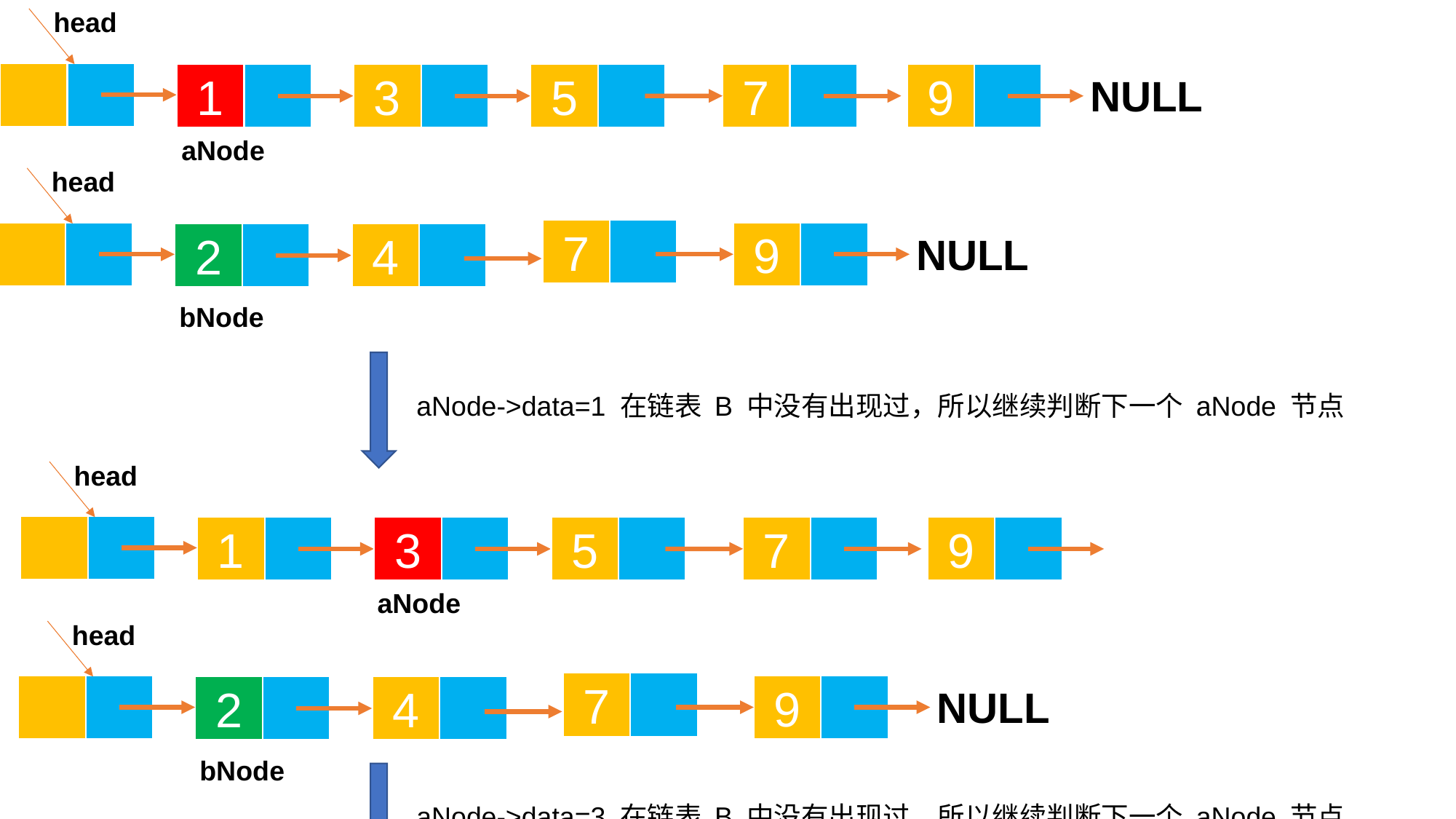

head

链表 A
1

3

5

7

9

NULL
aNode
head
7

9

NULL
2

4

链表 B
bNode

aNode->data=1 在链表 B 中没有出现过，所以继续判断下一个 aNode 节点
head
链表 A

1

3

5

7

9

aNode
head
7

9

NULL
2

4

链表 B
bNode

aNode->data=3 在链表 B 中没有出现过，所以继续判断下一个 aNode 节点
head
链表 A

1

3

5

7

9

aNode
head
7

9

NULL
2

4

链表 B
bNode

aNode->data=5 在链表 B 中没有出现过，所以继续判断下一个 aNode 节点
head
链表 A

1

3

5

7

9

aNode
head
7

9

NULL
2

4

链表 B
bNode

aNode->data=7 在链表 B 中出现，所以当前 aNode 节点是公共节点